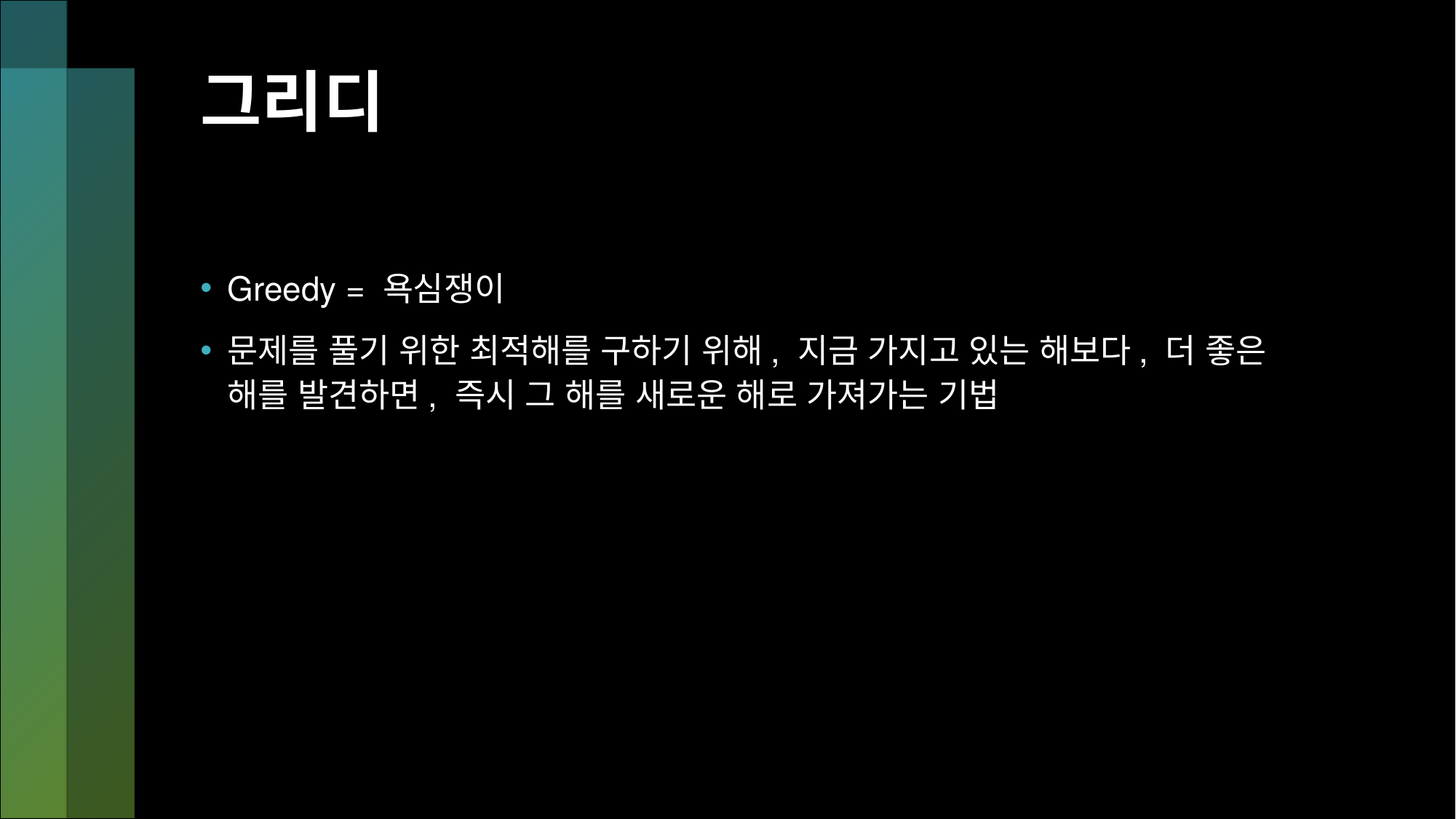

# 그리디
Greedy = 욕심쟁이
문제를 풀기 위한 최적해를 구하기 위해, 지금 가지고 있는 해보다, 더 좋은 해를 발견하면, 즉시 그 해를 새로운 해로 가져가는 기법